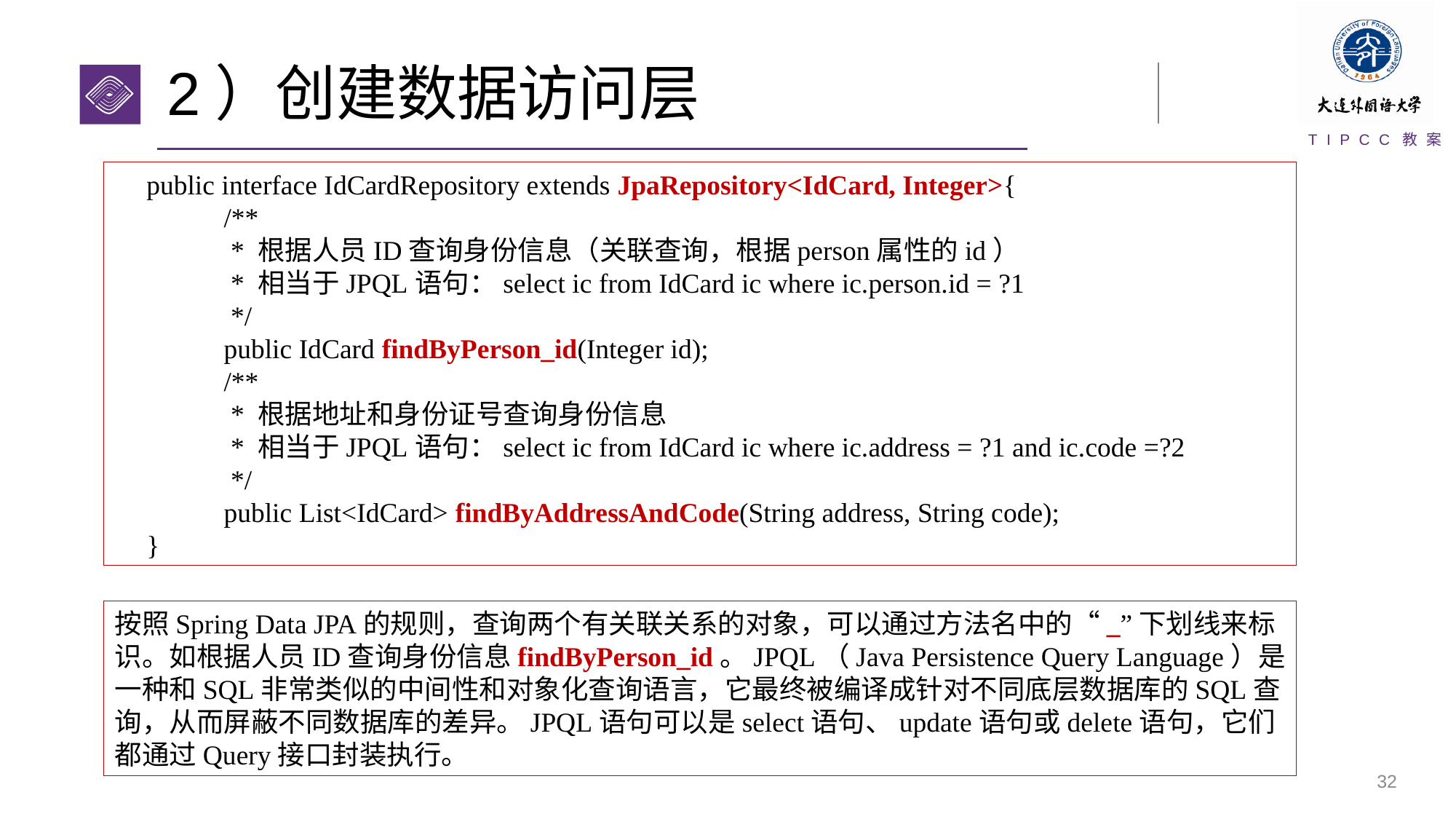

# 2）创建数据访问层
public interface IdCardRepository extends JpaRepository<IdCard, Integer>{
	/**
	 * 根据人员ID查询身份信息（关联查询，根据person属性的id）
	 * 相当于JPQL语句：select ic from IdCard ic where ic.person.id = ?1
	 */
	public IdCard findByPerson_id(Integer id);
	/**
	 * 根据地址和身份证号查询身份信息
	 * 相当于JPQL语句：select ic from IdCard ic where ic.address = ?1 and ic.code =?2
	 */
	public List<IdCard> findByAddressAndCode(String address, String code);
}
按照Spring Data JPA的规则，查询两个有关联关系的对象，可以通过方法名中的“_”下划线来标识。如根据人员ID查询身份信息findByPerson_id。JPQL（Java Persistence Query Language）是一种和SQL非常类似的中间性和对象化查询语言，它最终被编译成针对不同底层数据库的SQL查询，从而屏蔽不同数据库的差异。JPQL语句可以是select语句、update语句或delete语句，它们都通过Query接口封装执行。
32